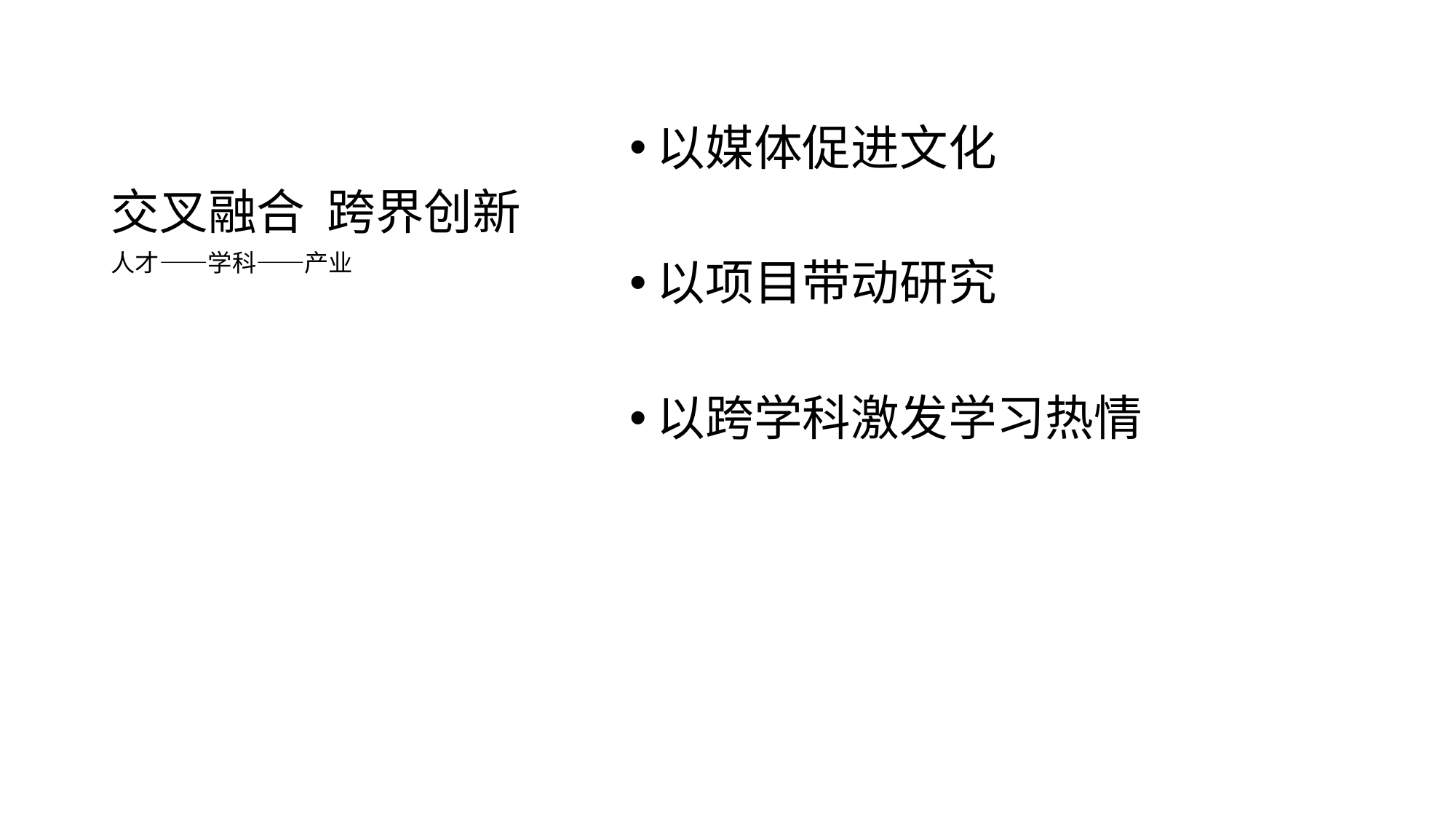

# 交叉融合  跨界创新
以媒体促进文化

以项目带动研究

以跨学科激发学习热情
人才——学科——产业